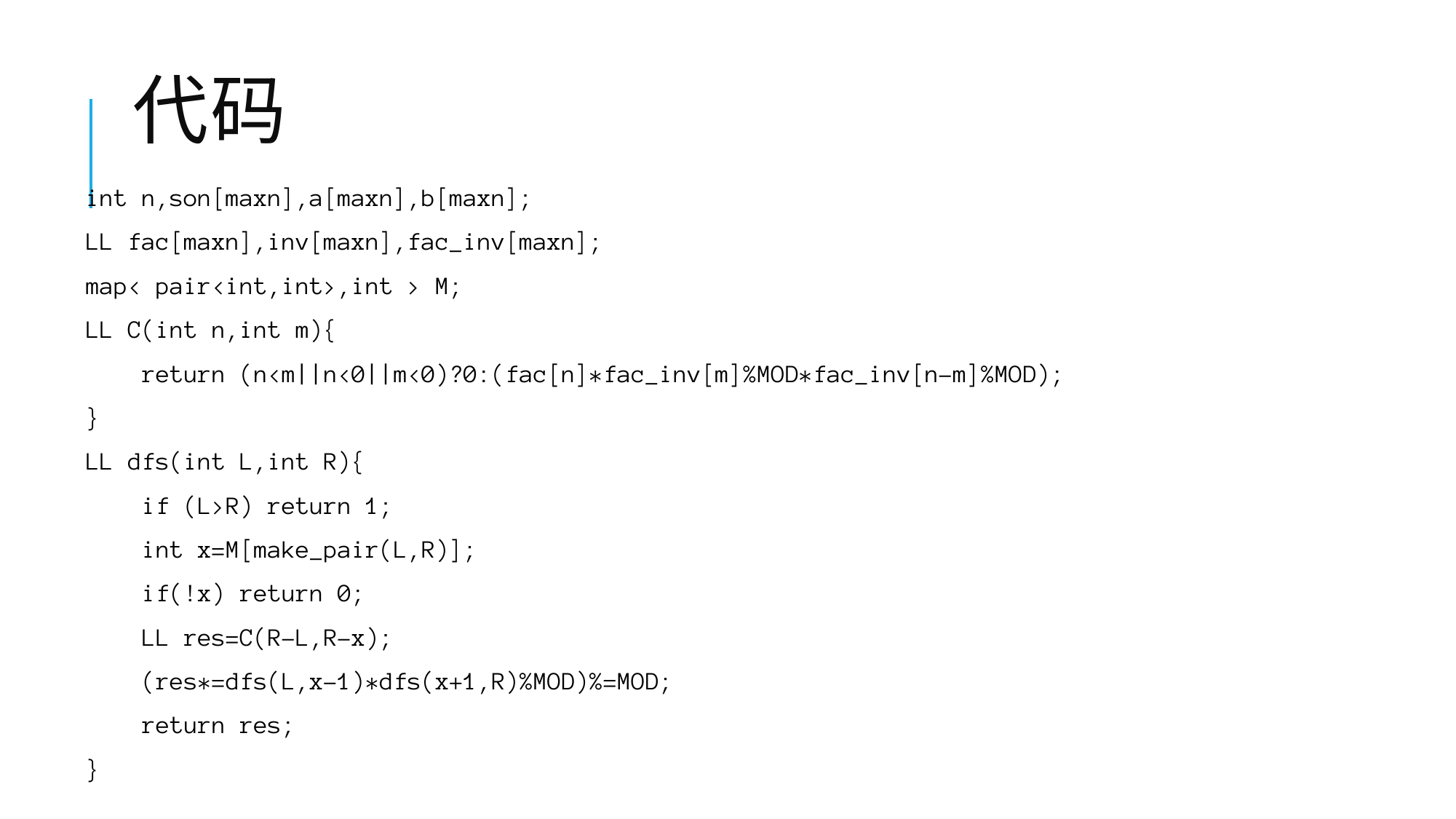

# 代码
int n,son[maxn],a[maxn],b[maxn];
LL fac[maxn],inv[maxn],fac_inv[maxn];
map< pair<int,int>,int > M;
LL C(int n,int m){
    return (n<m||n<0||m<0)?0:(fac[n]*fac_inv[m]%MOD*fac_inv[n-m]%MOD);
}
LL dfs(int L,int R){
    if (L>R) return 1;
    int x=M[make_pair(L,R)];
    if(!x) return 0;
    LL res=C(R-L,R-x);
    (res*=dfs(L,x-1)*dfs(x+1,R)%MOD)%=MOD;
    return res;
}